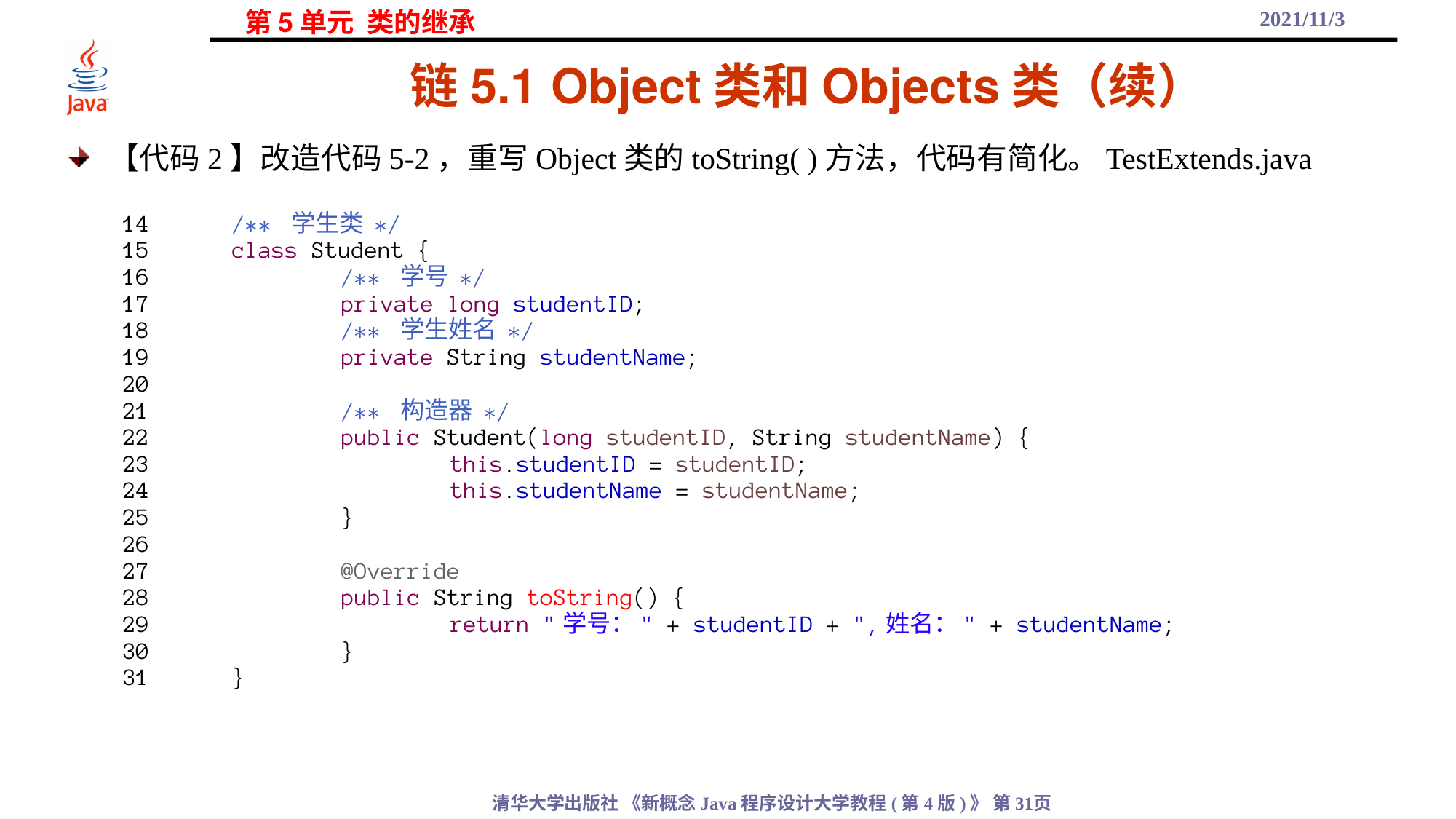

2021/11/3
# 链5.1 Object类和Objects类（续）
【代码2】改造代码5-2，重写Object类的toString( )方法，代码有简化。TestExtends.java
14	/** 学生类 */
15	class Student {
16		/** 学号 */
17		private long studentID;
18		/** 学生姓名 */
19		private String studentName;
20
21		/** 构造器 */
22		public Student(long studentID, String studentName) {
23			this.studentID = studentID;
24			this.studentName = studentName;
25		}
26
27		@Override
28		public String toString() {
29			return "学号：" + studentID + ",姓名：" + studentName;
30		}
31	}